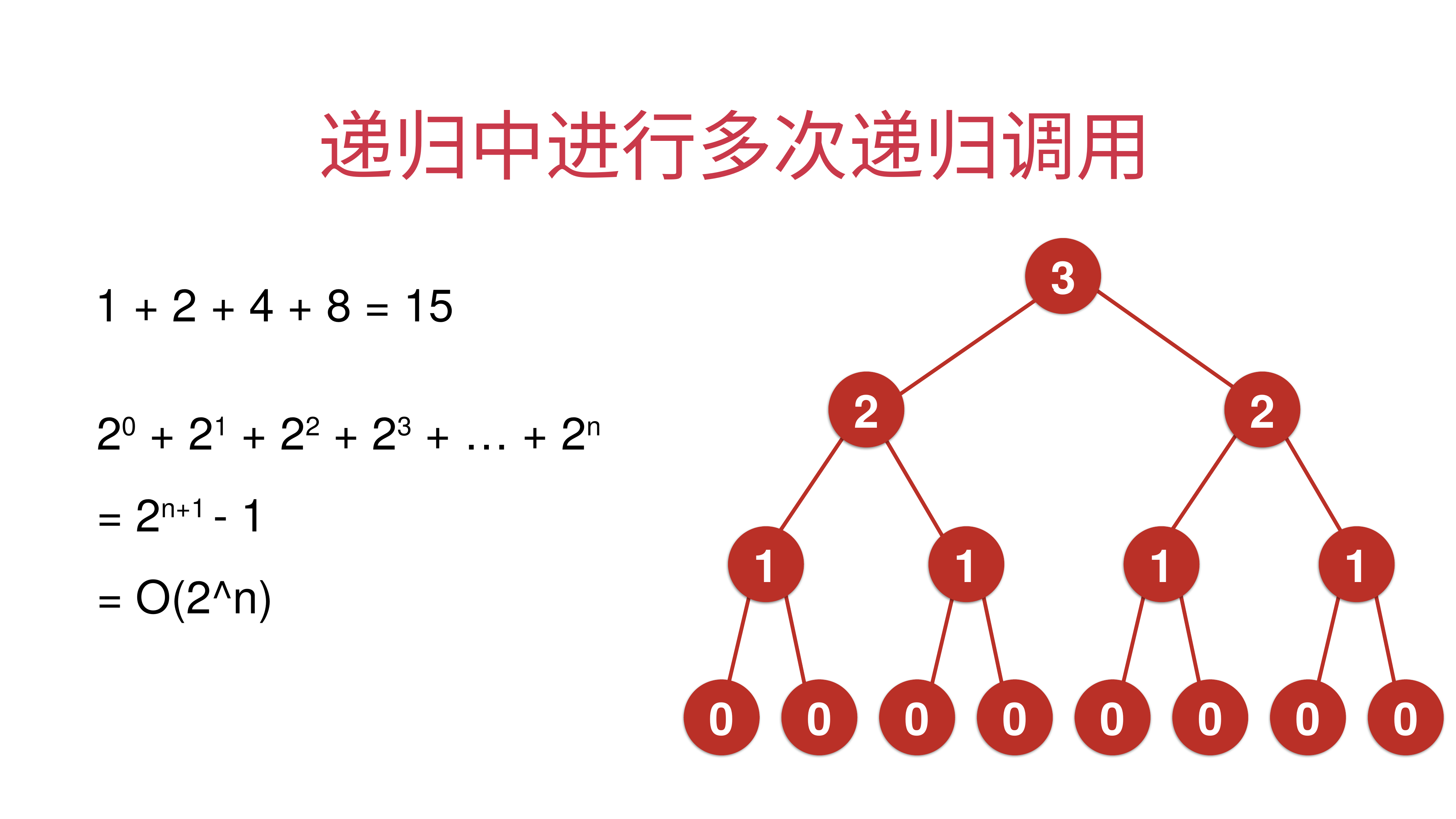

# 递归中进行多次递归调用
3

2
2

1
1
1
1

0
0
0
0
0
0
0
0
1 + 2 + 4 + 8 = 15
20 + 21 + 22 + 23 + … + 2n
= 2n+1 - 1
= O(2^n)